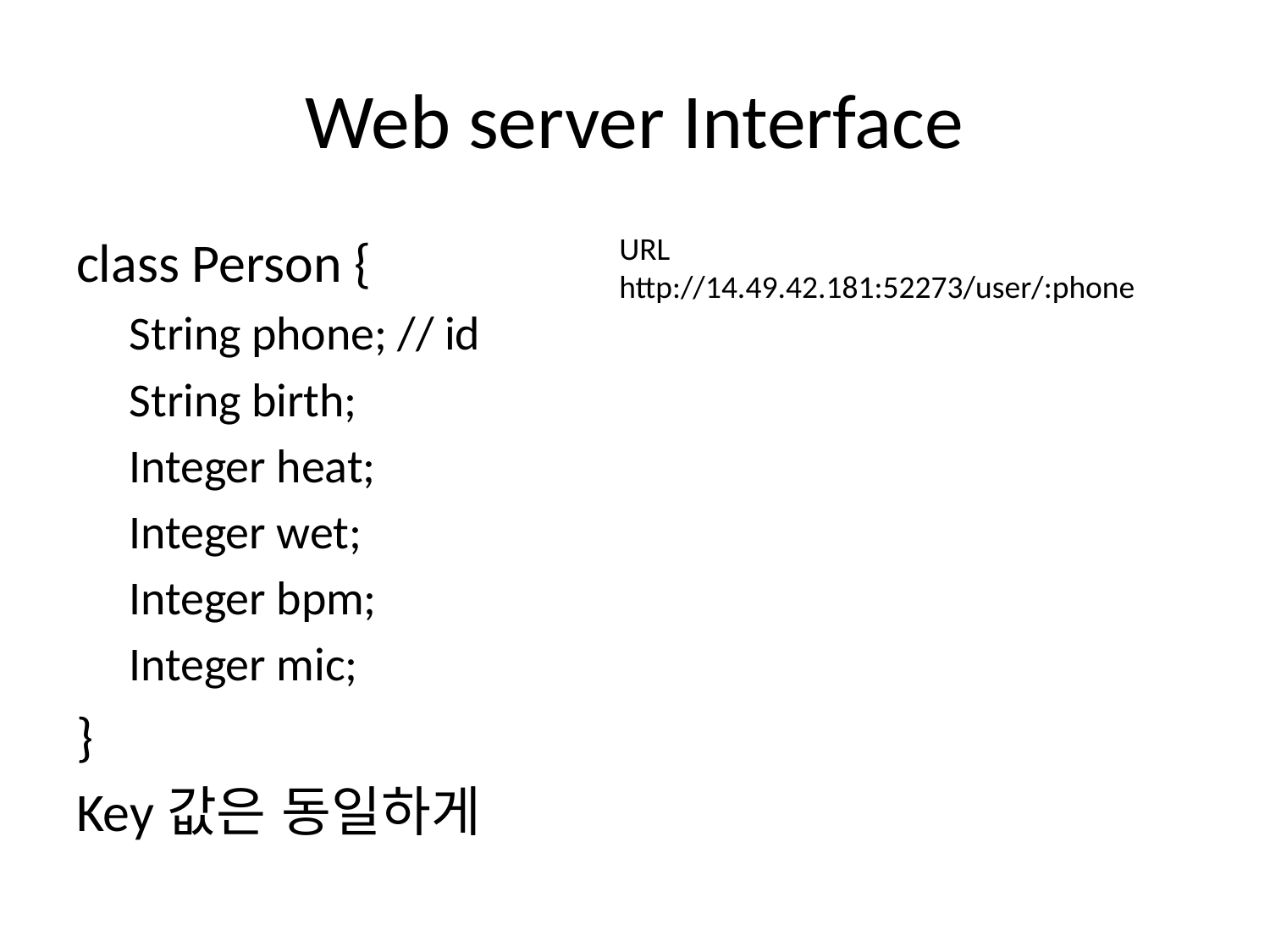

# Web server Interface
class Person {
String phone; // id
String birth;
Integer heat;
Integer wet;
Integer bpm;
Integer mic;
}
Key값은 동일하게
URL
http://14.49.42.181:52273/user/:phone